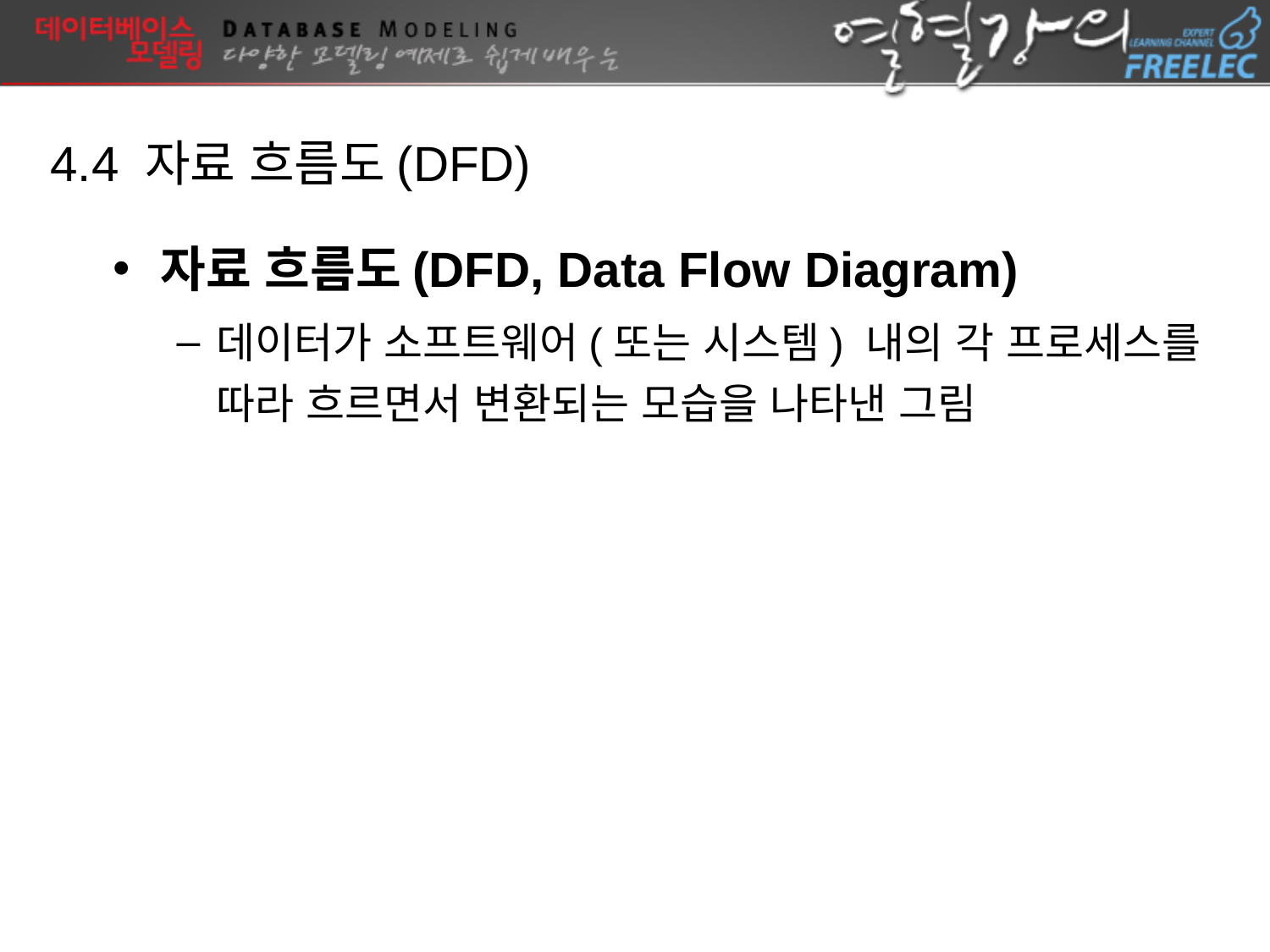

4.4 자료 흐름도(DFD)
자료 흐름도(DFD, Data Flow Diagram)
데이터가 소프트웨어(또는 시스템) 내의 각 프로세스를 따라 흐르면서 변환되는 모습을 나타낸 그림